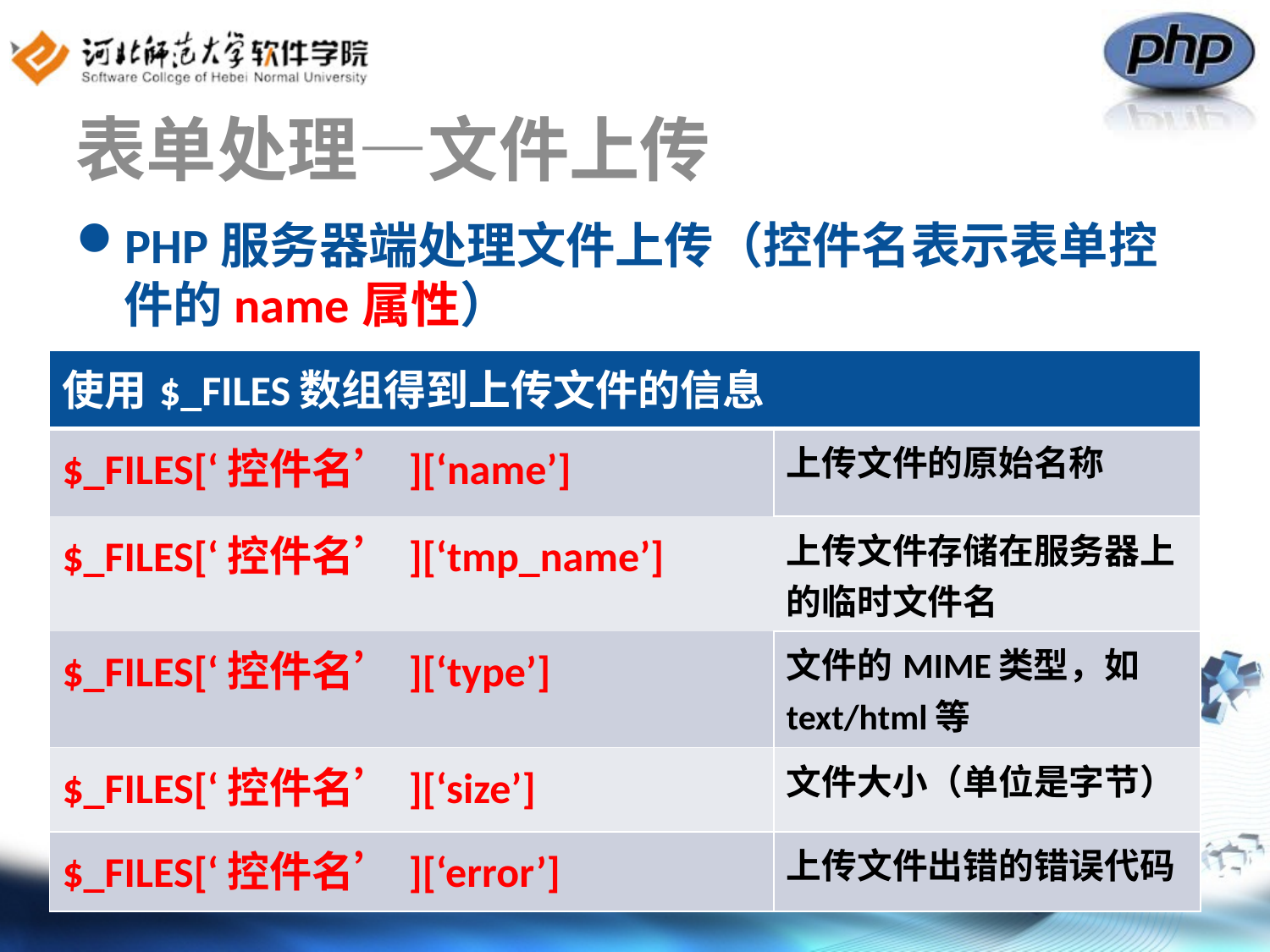

# 表单处理—文件上传
PHP服务器端处理文件上传（控件名表示表单控件的name属性）
| 使用$\_FILES数组得到上传文件的信息 |  |
| --- | --- |
| $\_FILES[‘控件名’][‘name’] | 上传文件的原始名称 |
| $\_FILES[‘控件名’][‘tmp\_name’] | 上传文件存储在服务器上的临时文件名 |
| $\_FILES[‘控件名’][‘type’] | 文件的MIME类型，如text/html等 |
| $\_FILES[‘控件名’][‘size’] | 文件大小（单位是字节） |
| $\_FILES[‘控件名’][‘error’] | 上传文件出错的错误代码 |